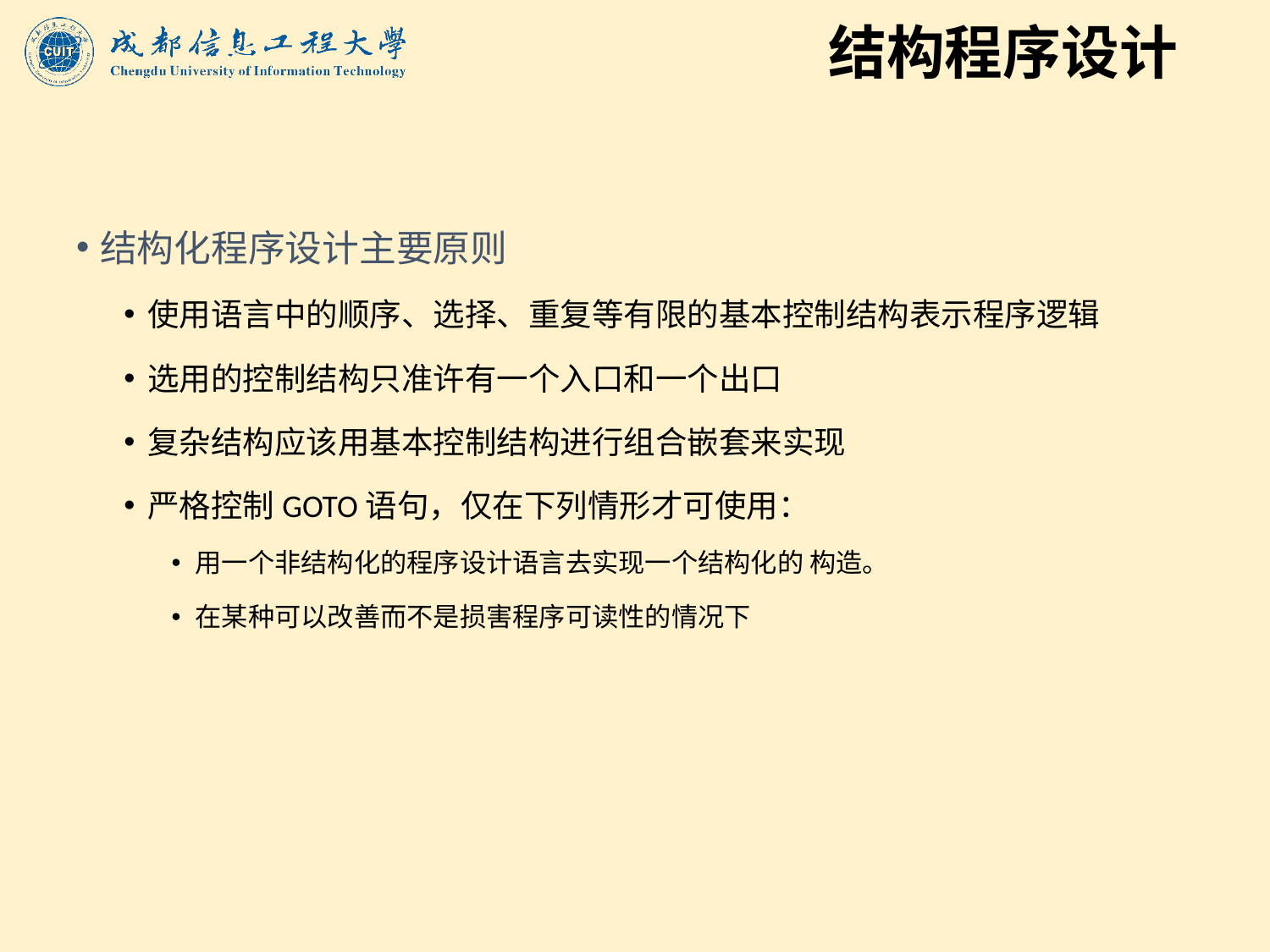

# 结构程序设计
结构化程序设计主要原则
使用语言中的顺序、选择、重复等有限的基本控制结构表示程序逻辑
选用的控制结构只准许有一个入口和一个出口
复杂结构应该用基本控制结构进行组合嵌套来实现
严格控制GOTO语句，仅在下列情形才可使用：
用一个非结构化的程序设计语言去实现一个结构化的 构造。
在某种可以改善而不是损害程序可读性的情况下